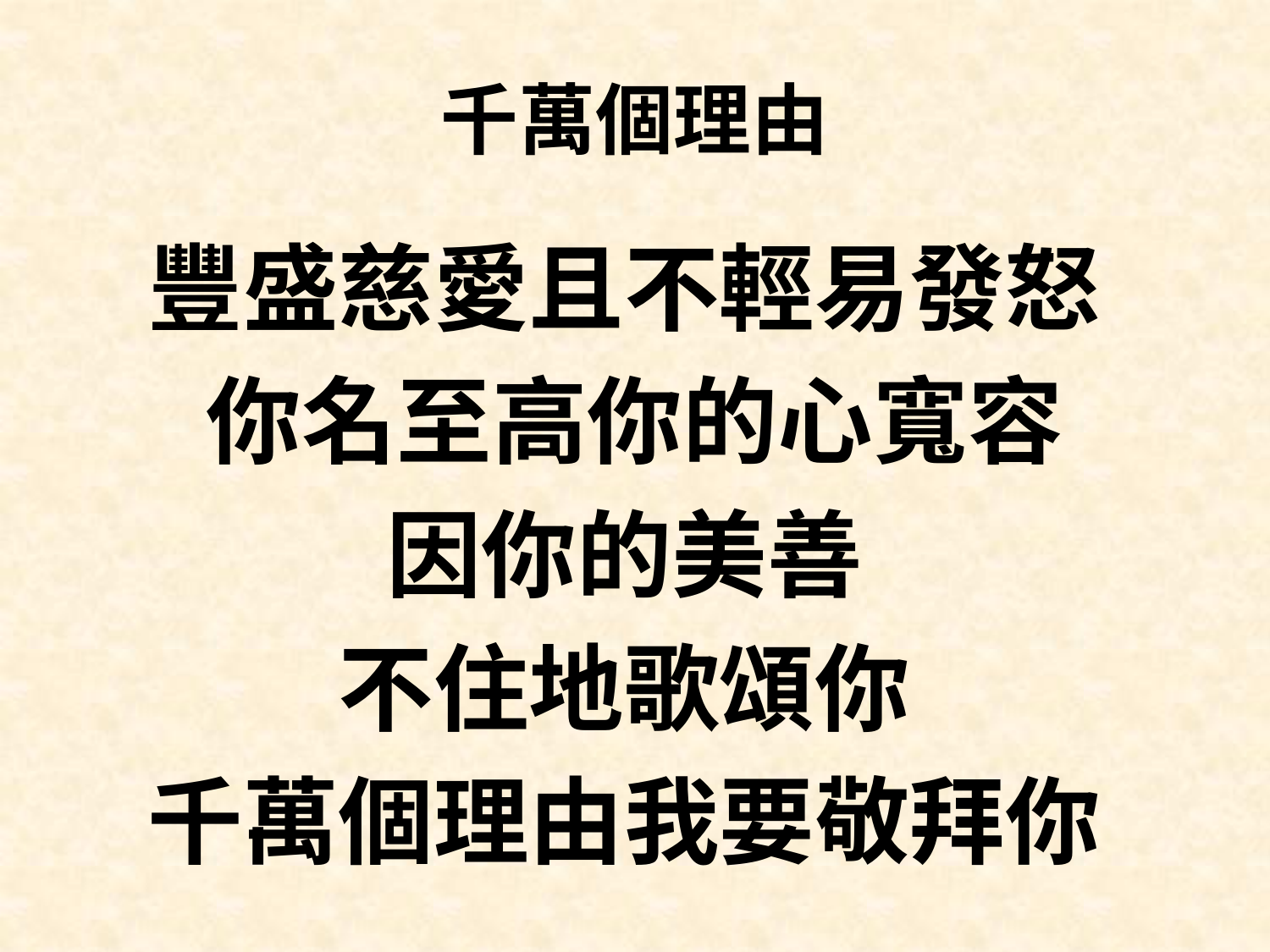

# 千萬個理由
豐盛慈愛且不輕易發怒
你名至高你的心寬容
因你的美善
不住地歌頌你
千萬個理由我要敬拜你